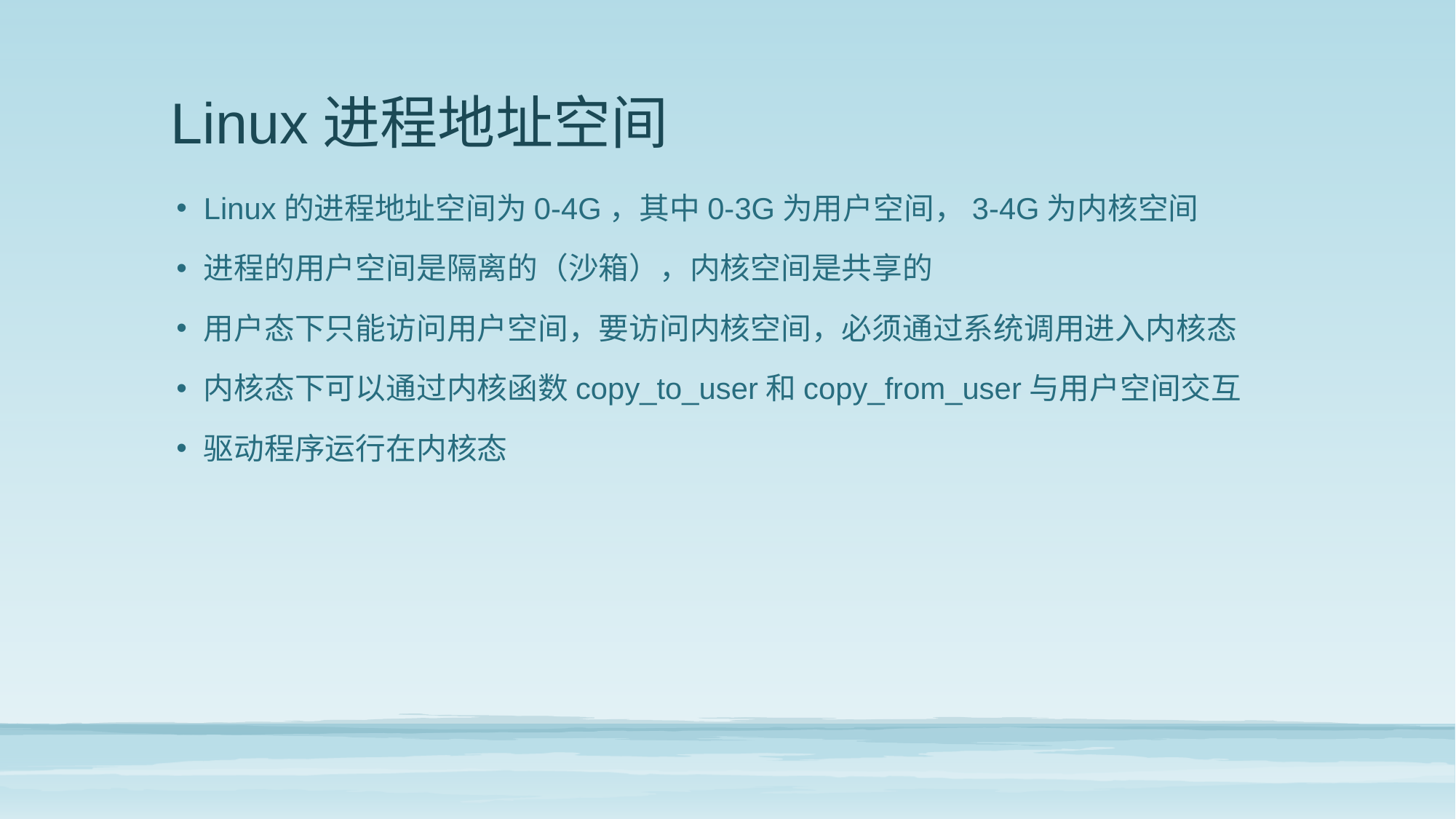

# Linux进程地址空间
Linux的进程地址空间为0-4G，其中0-3G为用户空间，3-4G为内核空间
进程的用户空间是隔离的（沙箱），内核空间是共享的
用户态下只能访问用户空间，要访问内核空间，必须通过系统调用进入内核态
内核态下可以通过内核函数copy_to_user和copy_from_user与用户空间交互
驱动程序运行在内核态